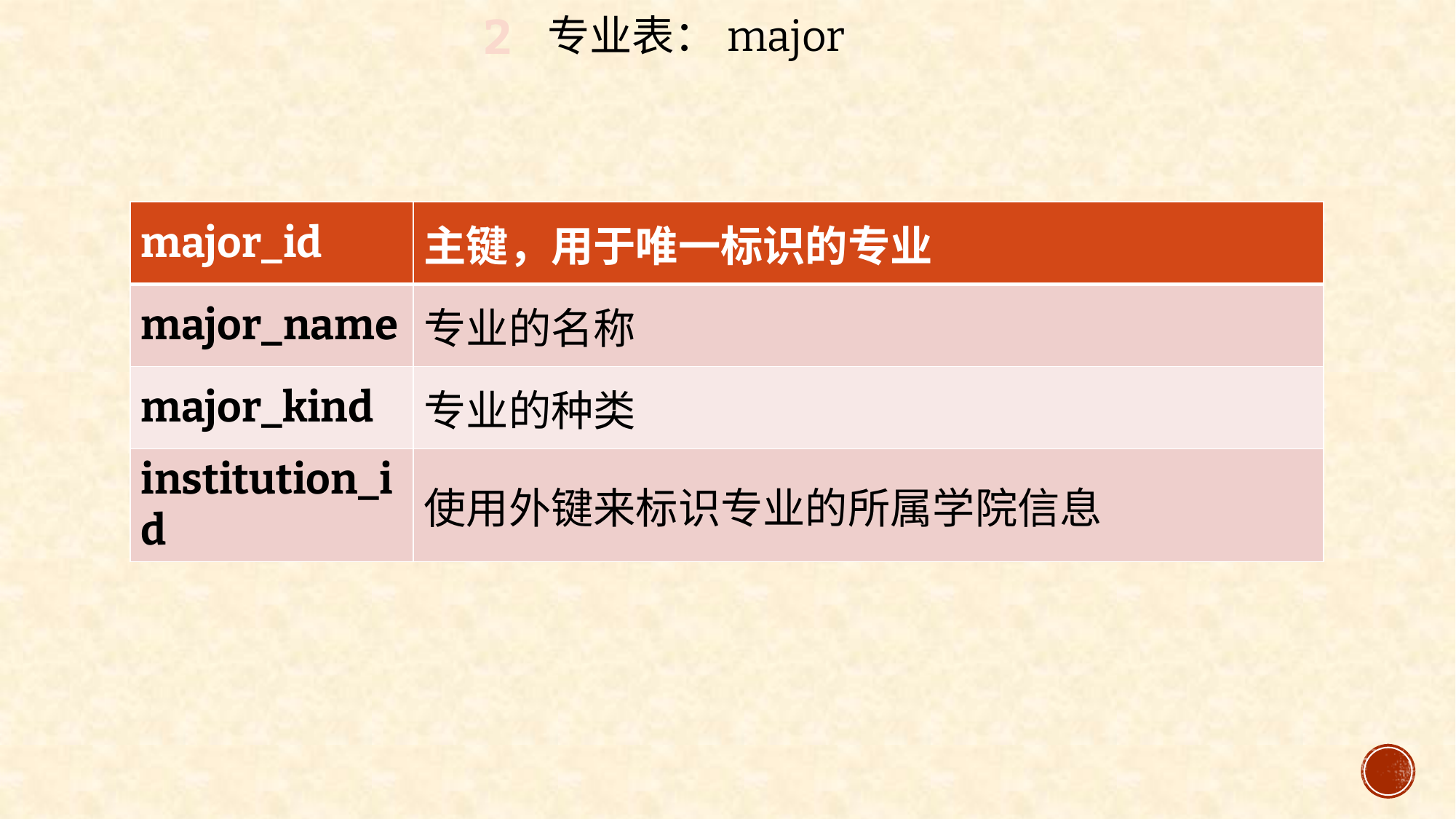

2
专业表：major
| major\_id | 主键，用于唯一标识的专业 |
| --- | --- |
| major\_name | 专业的名称 |
| major\_kind | 专业的种类 |
| institution\_id | 使用外键来标识专业的所属学院信息 |